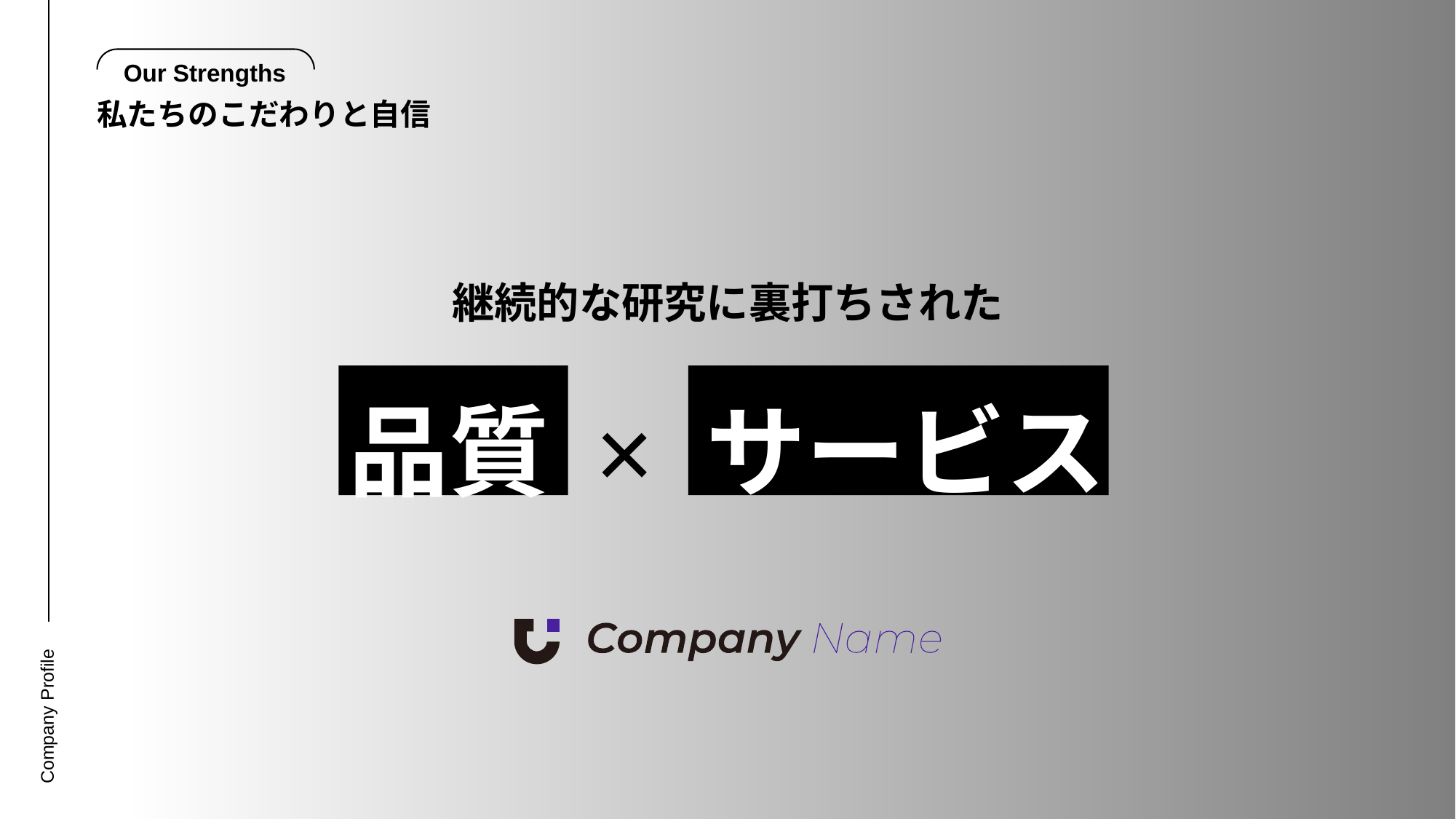

Our Strengths
私たちのこだわりと自信
継続的な研究に裏打ちされた
品質 × サービス

Company Profile